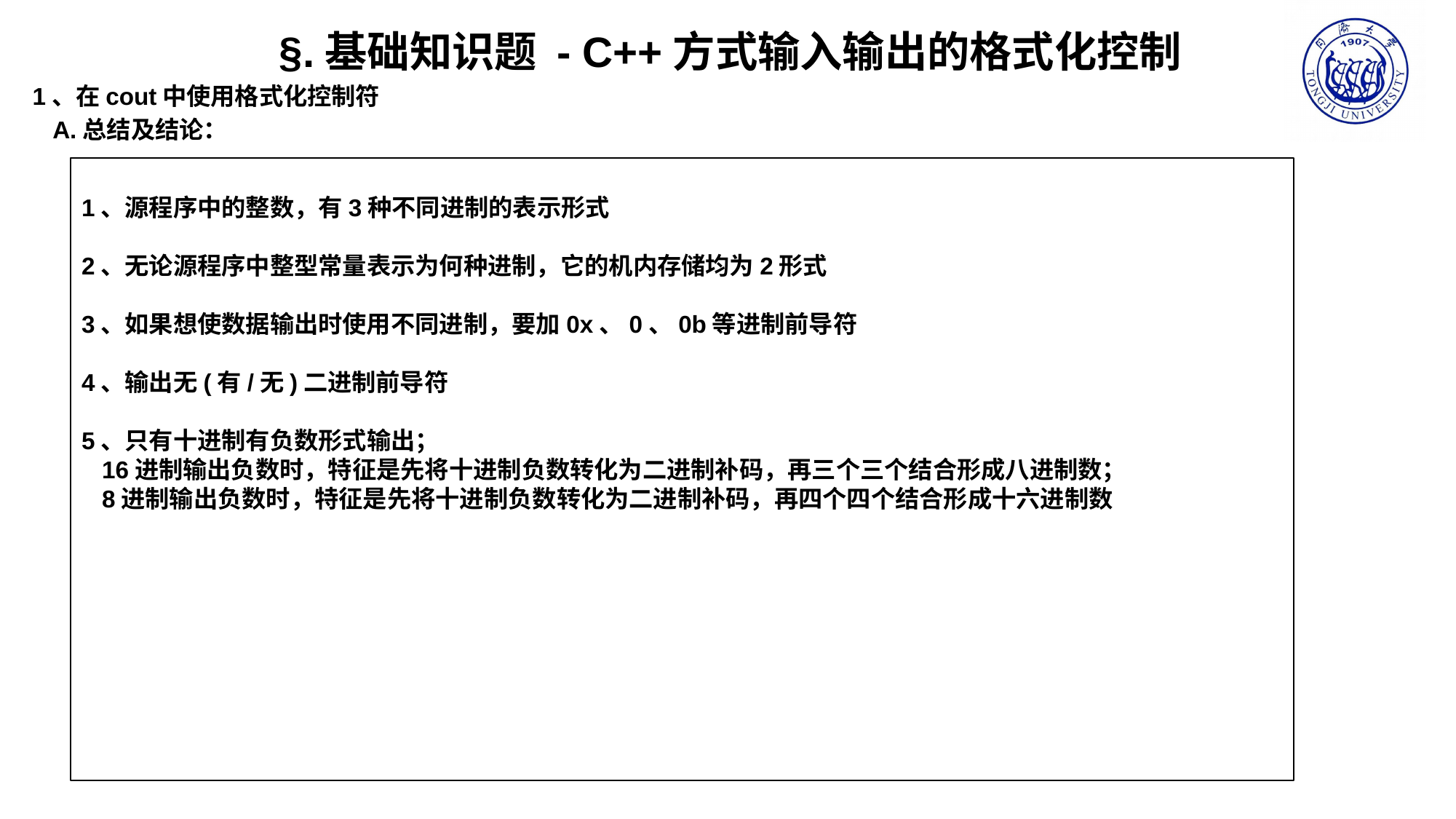

§.基础知识题 - C++方式输入输出的格式化控制
1、在cout中使用格式化控制符
   A.总结及结论：

1、源程序中的整数，有3种不同进制的表示形式

2、无论源程序中整型常量表示为何种进制，它的机内存储均为2形式

3、如果想使数据输出时使用不同进制，要加0x、0、0b等进制前导符

4、输出无(有/无)二进制前导符

5、只有十进制有负数形式输出；
   16进制输出负数时，特征是先将十进制负数转化为二进制补码，再三个三个结合形成八进制数；
   8进制输出负数时，特征是先将十进制负数转化为二进制补码，再四个四个结合形成十六进制数